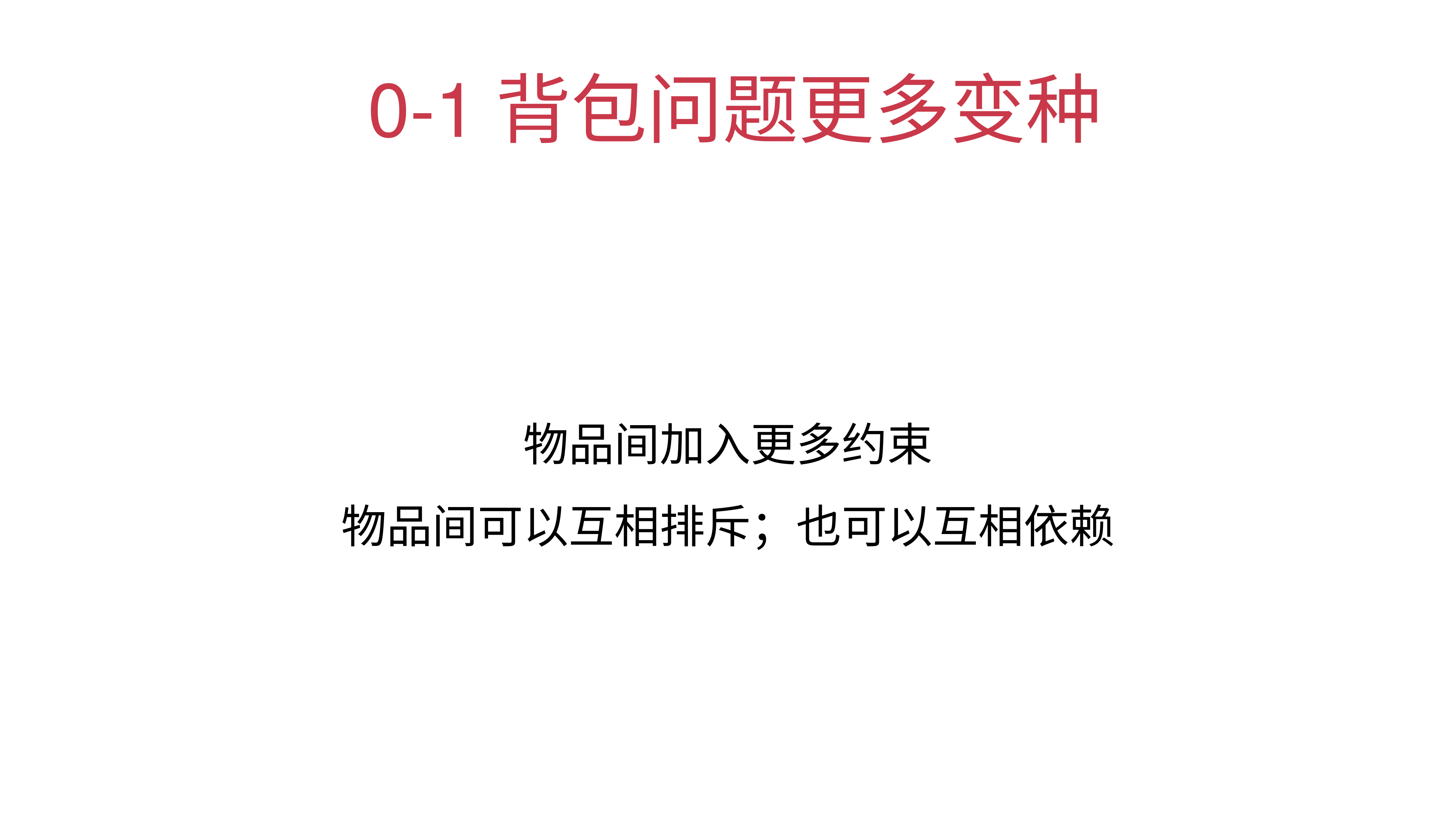

# 0-1背包问题更多变种
物品间加入更多约束
物品间可以互相排斥；也可以互相依赖